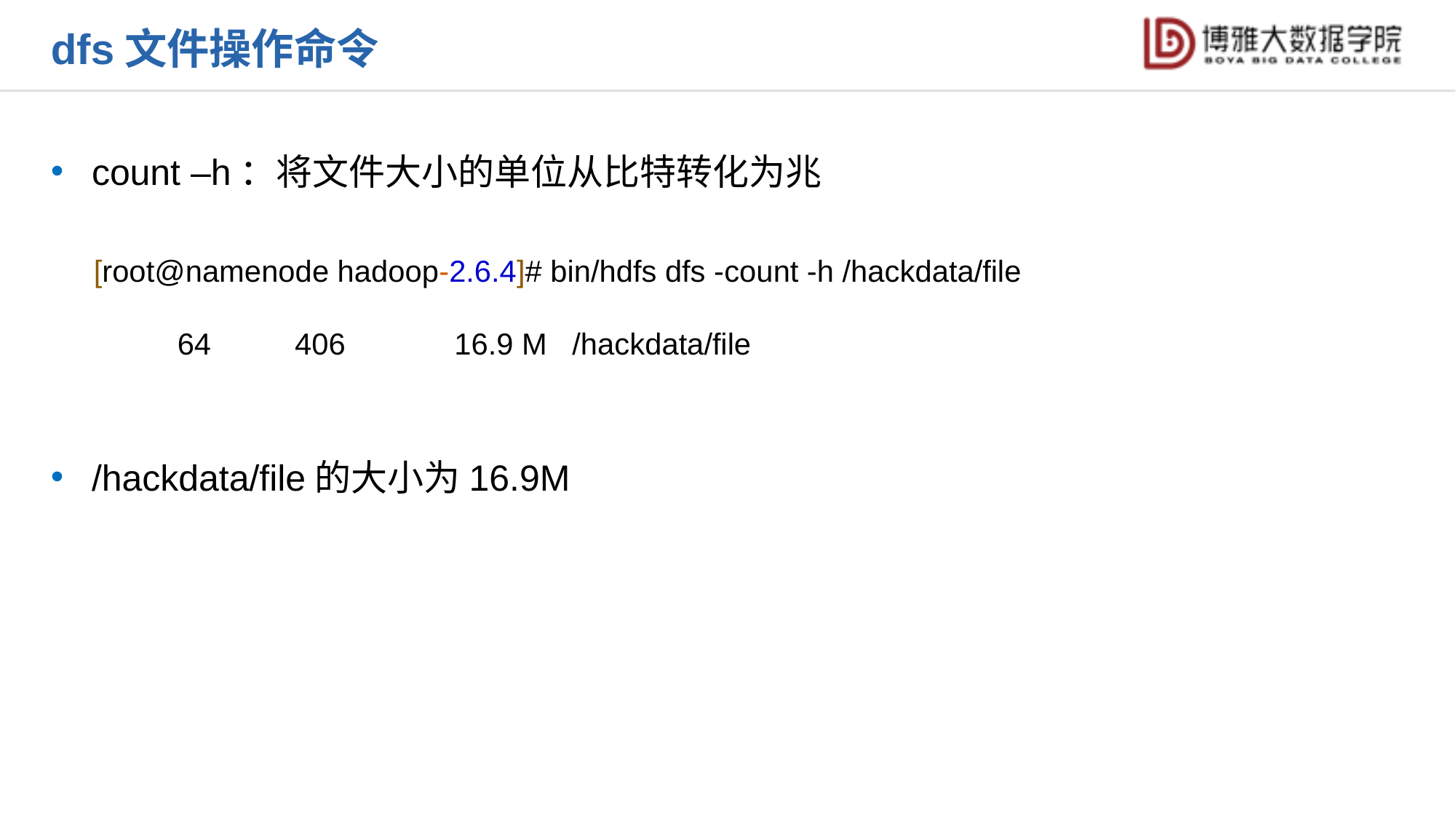

dfs文件操作命令

count –h：将文件大小的单位从比特转化为兆

/hackdata/file的大小为16.9M

[root@namenode hadoop-2.6.4]# bin/hdfs dfs -count -h /hackdata/file

          64          406             16.9 M   /hackdata/file